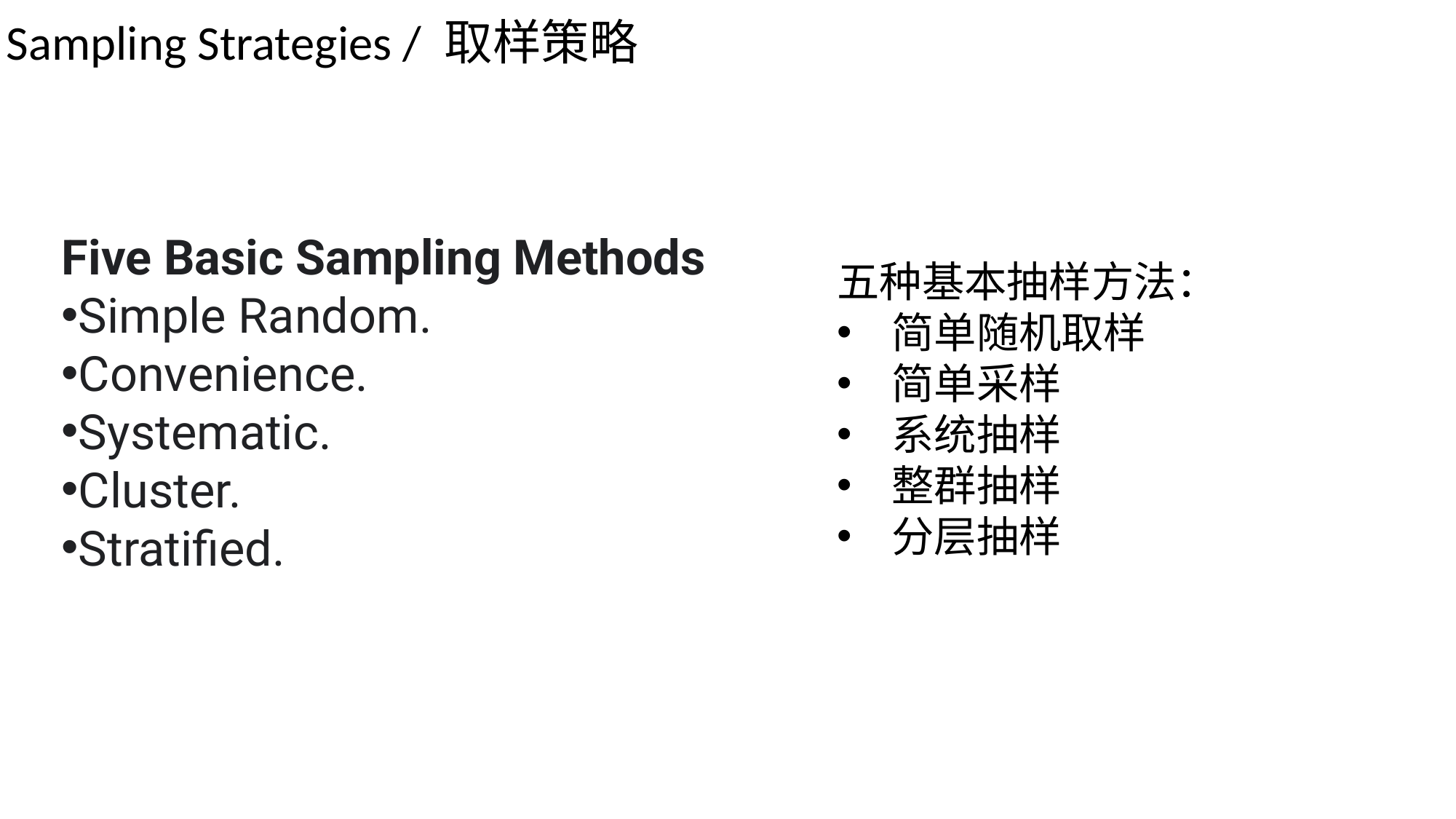

Sampling Strategies / 取样策略
Five Basic Sampling Methods
Simple Random.
Convenience.
Systematic.
Cluster.
Stratified.
五种基本抽样方法：
简单随机取样
简单采样
系统抽样
整群抽样
分层抽样